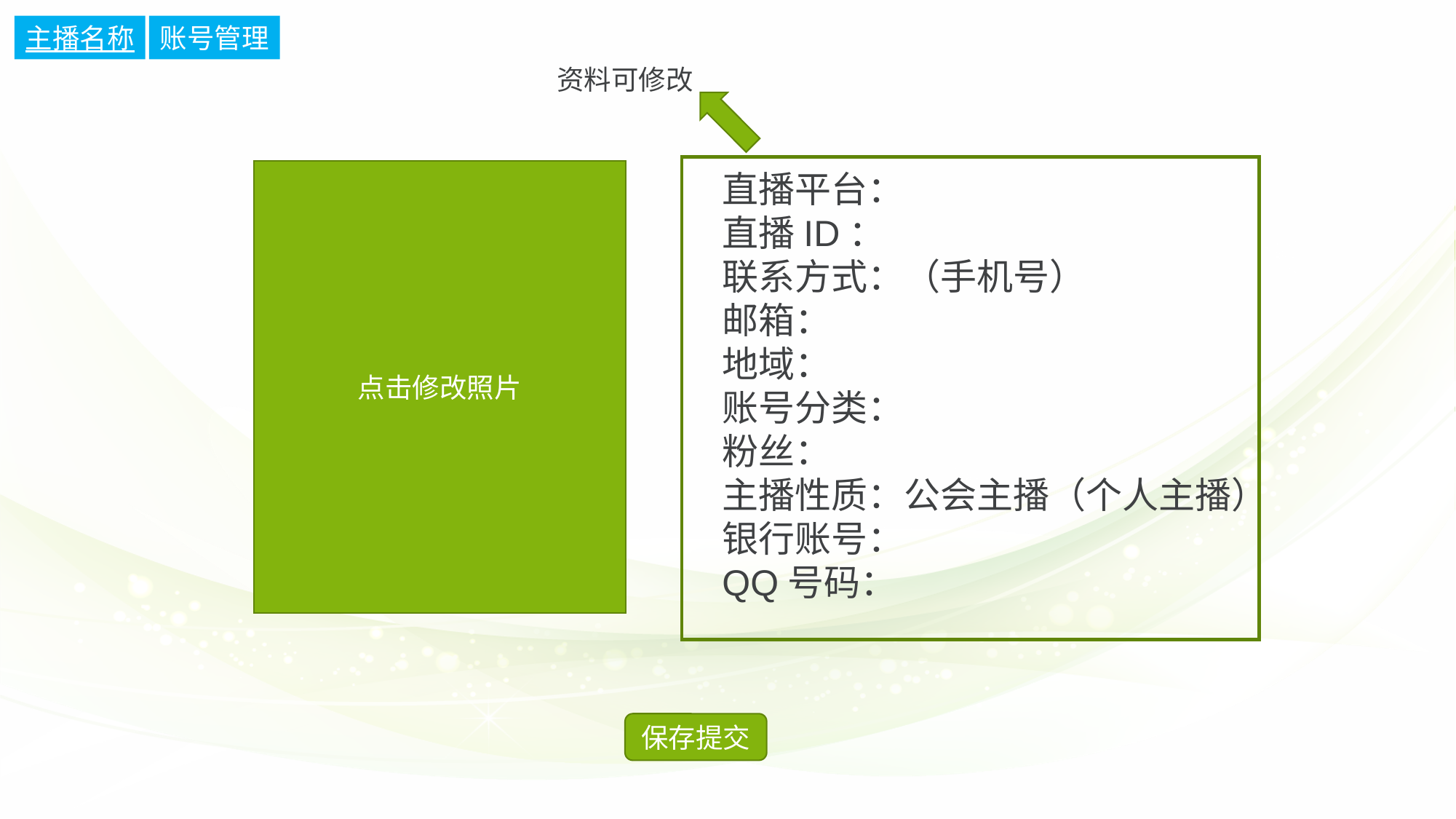

主播名称
账号管理
资料可修改

点击修改照片
直播平台：
直播ID：
联系方式：（手机号）
邮箱：
地域：
账号分类：
粉丝：
主播性质：公会主播（个人主播）
银行账号：
QQ号码：
保存提交